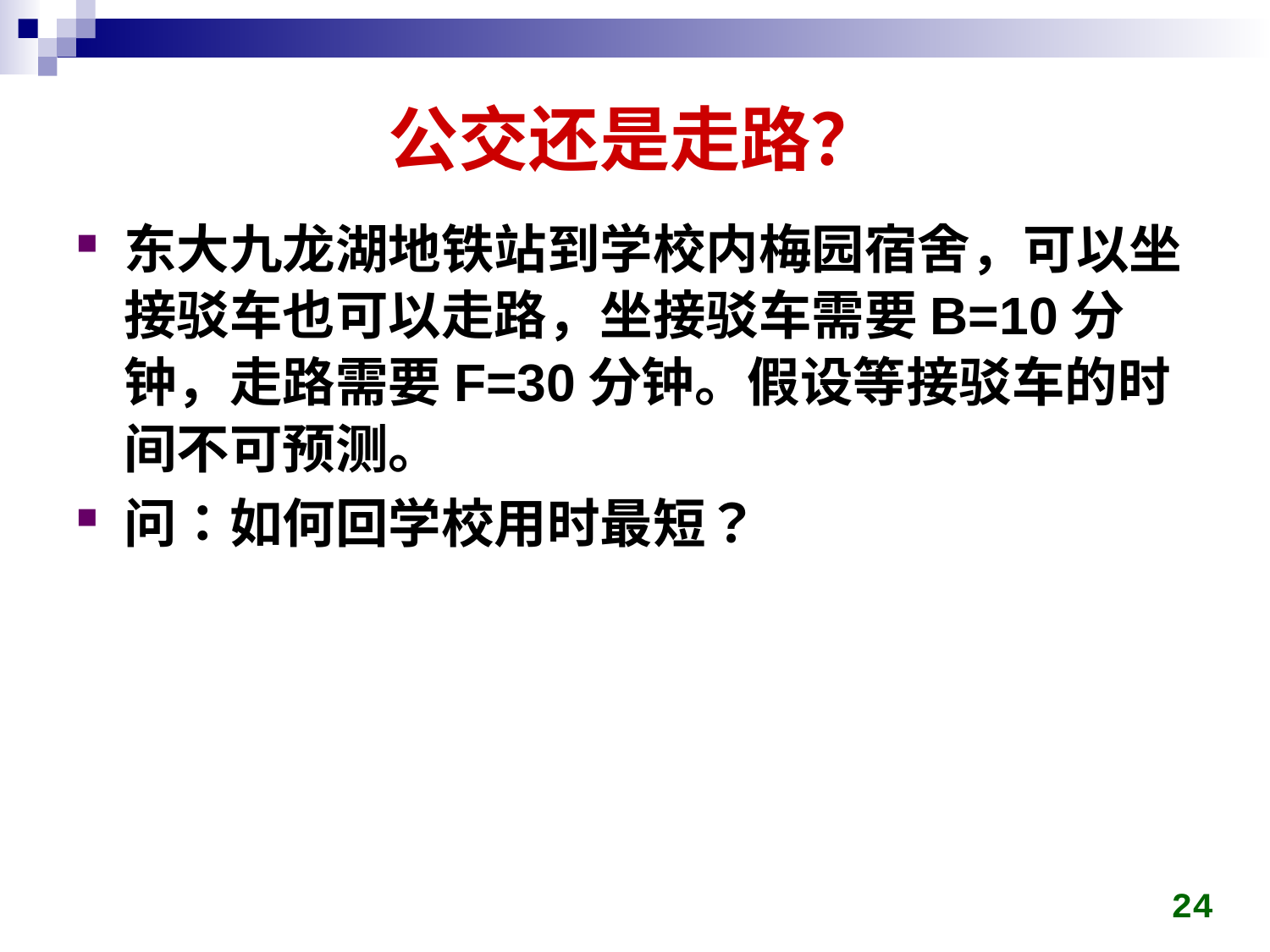

# 公交还是走路？
东大九龙湖地铁站到学校内梅园宿舍，可以坐接驳车也可以走路，坐接驳车需要B=10分钟，走路需要F=30分钟。假设等接驳车的时间不可预测。
问：如何回学校用时最短？
24